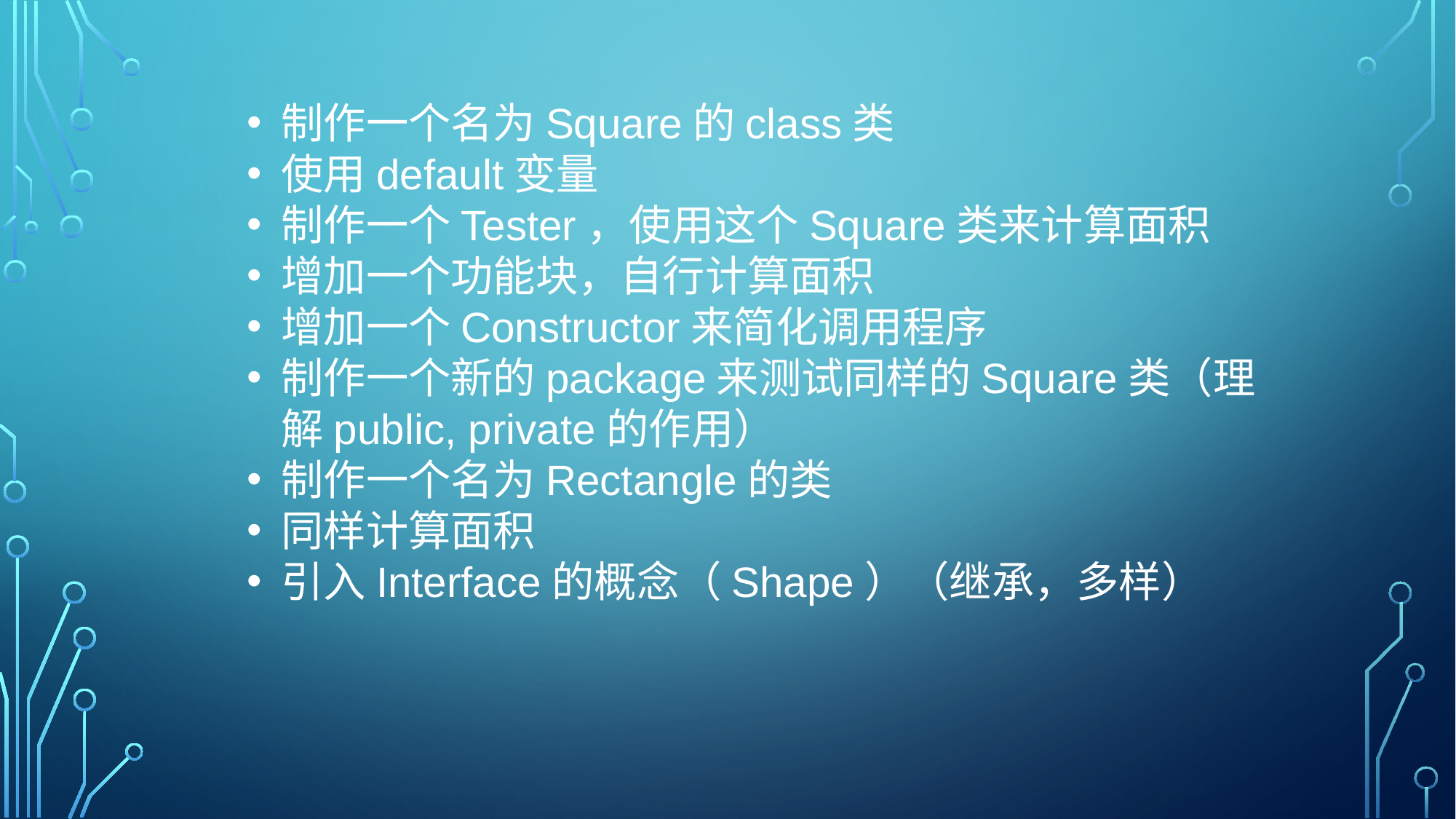

制作一个名为Square的class类
使用default变量
制作一个Tester，使用这个Square类来计算面积
增加一个功能块，自行计算面积
增加一个Constructor来简化调用程序
制作一个新的package来测试同样的Square类（理解public, private的作用）
制作一个名为Rectangle的类
同样计算面积
引入Interface的概念（Shape）（继承，多样）